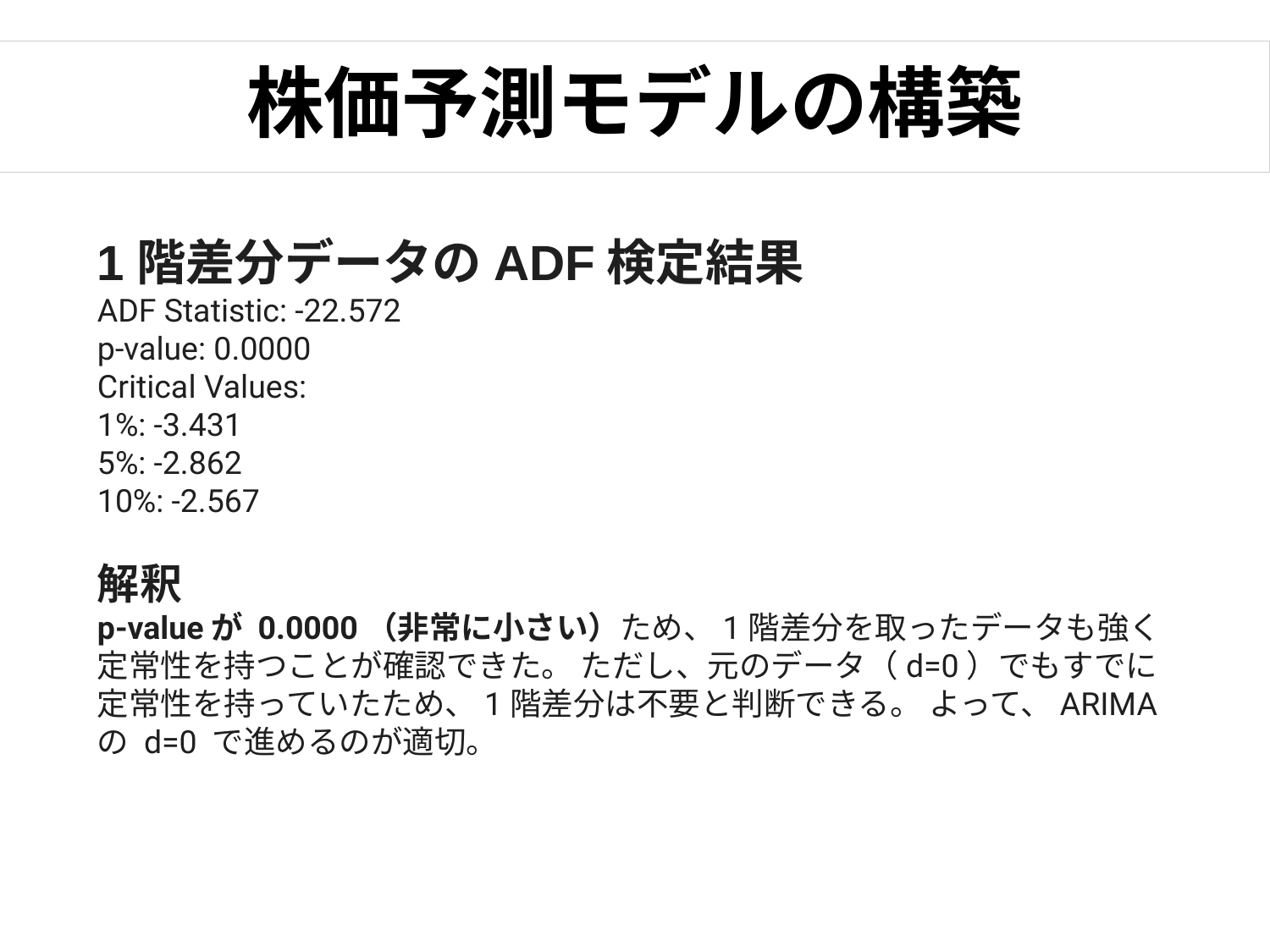

株価予測モデルの構築
1階差分データのADF検定結果
ADF Statistic: -22.572
p-value: 0.0000
Critical Values:
1%: -3.431
5%: -2.862
10%: -2.567

解釈
p-valueが 0.0000（非常に小さい）ため、1階差分を取ったデータも強く定常性を持つことが確認できた。 ただし、元のデータ（d=0）でもすでに定常性を持っていたため、1階差分は不要と判断できる。 よって、ARIMAの d=0 で進めるのが適切。